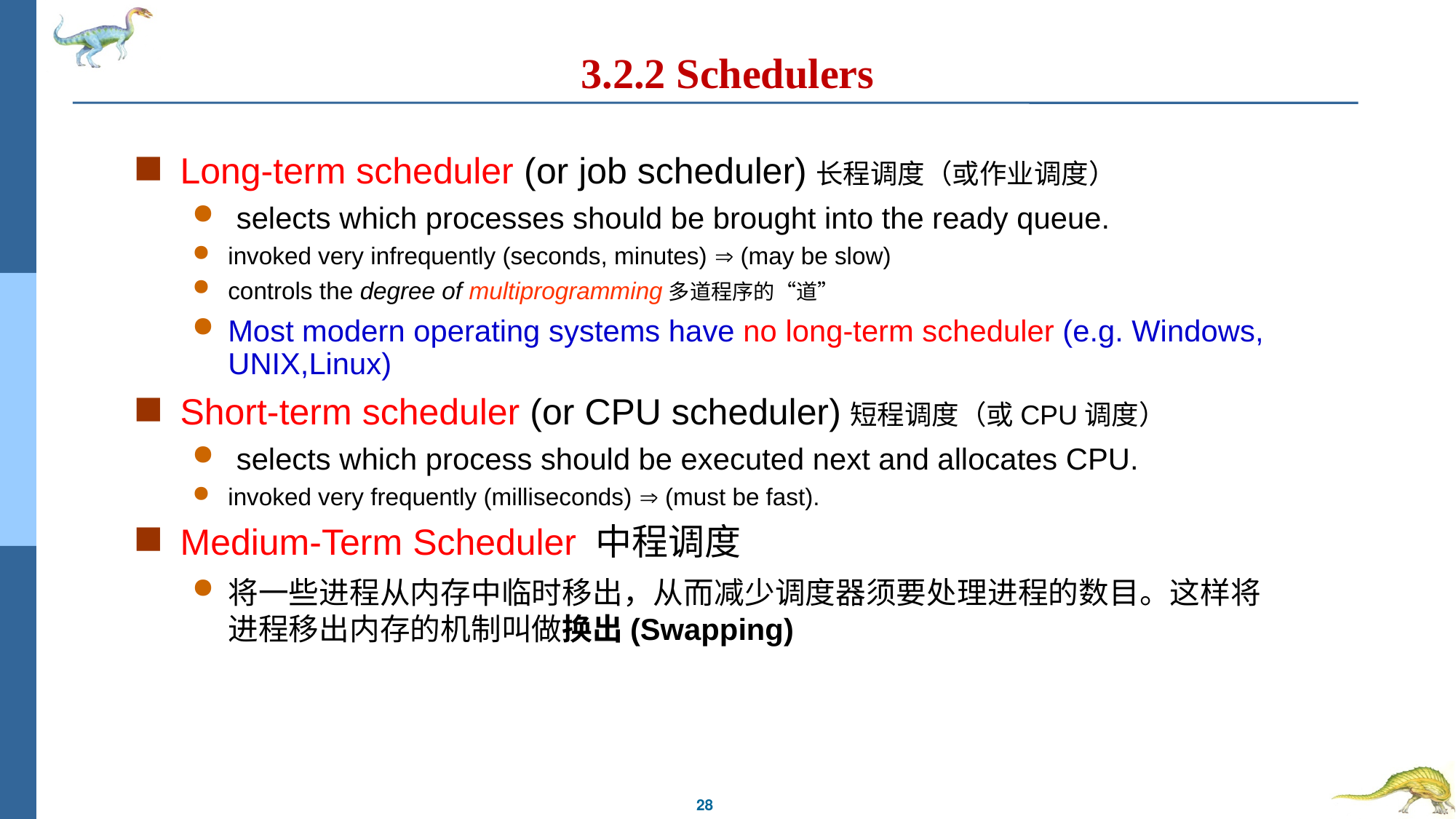

# 3.2.2 Schedulers
Long-term scheduler (or job scheduler)长程调度（或作业调度）
 selects which processes should be brought into the ready queue.
invoked very infrequently (seconds, minutes) ⇒ (may be slow)
controls the degree of multiprogramming多道程序的“道”
Most modern operating systems have no long-term scheduler (e.g. Windows, UNIX,Linux)
Short-term scheduler (or CPU scheduler)短程调度（或CPU调度）
 selects which process should be executed next and allocates CPU.
invoked very frequently (milliseconds) ⇒ (must be fast).
Medium-Term Scheduler 中程调度
将一些进程从内存中临时移出，从而减少调度器须要处理进程的数目。这样将进程移出内存的机制叫做换出(Swapping)